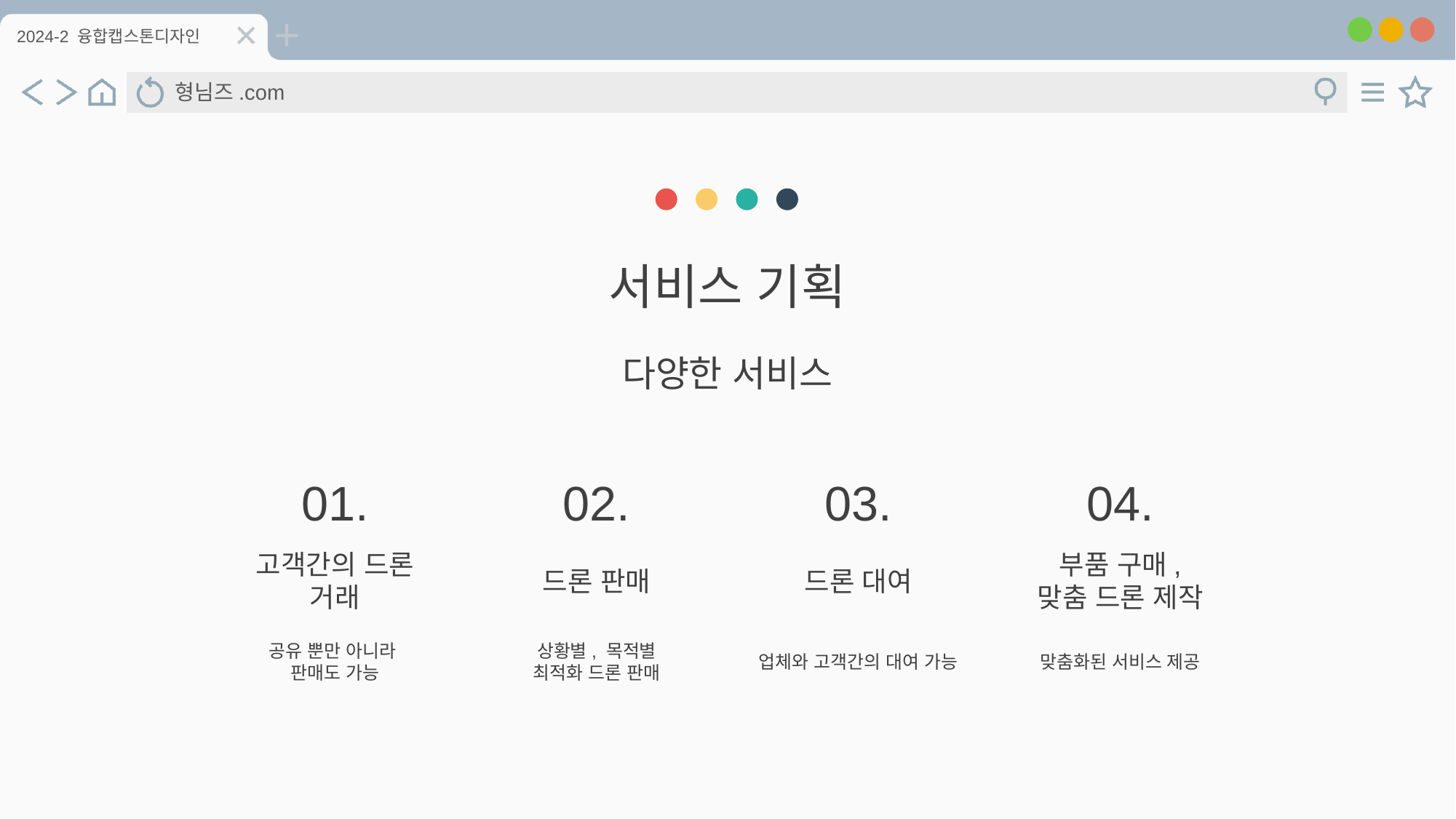

2024-2 융합캡스톤디자인
형님즈.com

서비스 기획
다양한 서비스
01.
02.
03.
04.
부품 구매,
맞춤 드론 제작
고객간의 드론 거래
드론 판매
드론 대여
공유 뿐만 아니라
판매도 가능
상황별, 목적별
최적화 드론 판매
업체와 고객간의 대여 가능
맞춤화된 서비스 제공